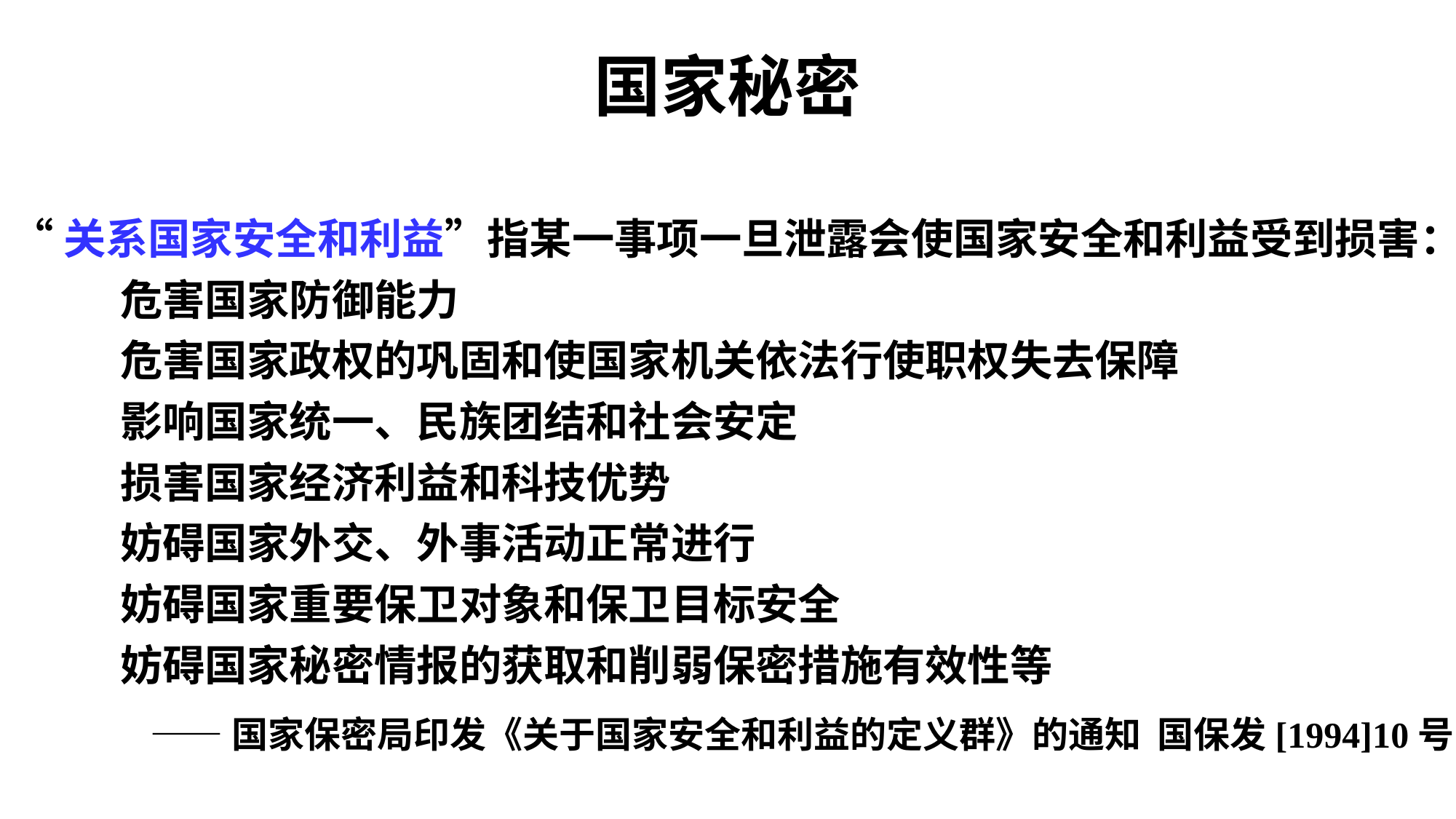

# 国家秘密

“关系国家安全和利益”指某一事项一旦泄露会使国家安全和利益受到损害：
	危害国家防御能力
	危害国家政权的巩固和使国家机关依法行使职权失去保障
	影响国家统一、民族团结和社会安定
	损害国家经济利益和科技优势
	妨碍国家外交、外事活动正常进行
	妨碍国家重要保卫对象和保卫目标安全
	妨碍国家秘密情报的获取和削弱保密措施有效性等
                 ——国家保密局印发《关于国家安全和利益的定义群》的通知  国保发[1994]10号